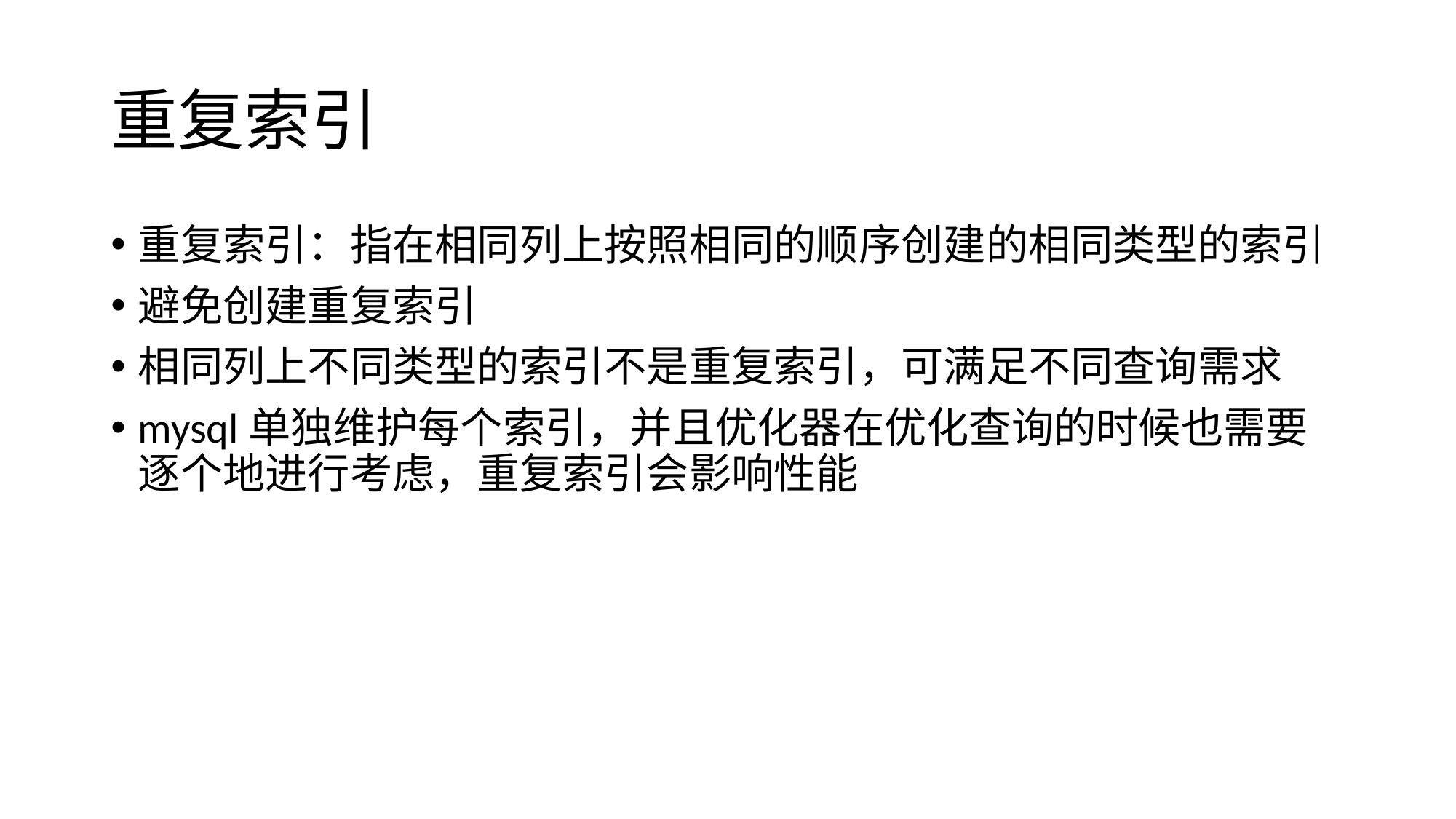

# 重复索引
重复索引：指在相同列上按照相同的顺序创建的相同类型的索引
避免创建重复索引
相同列上不同类型的索引不是重复索引，可满足不同查询需求
mysql单独维护每个索引，并且优化器在优化查询的时候也需要逐个地进行考虑，重复索引会影响性能